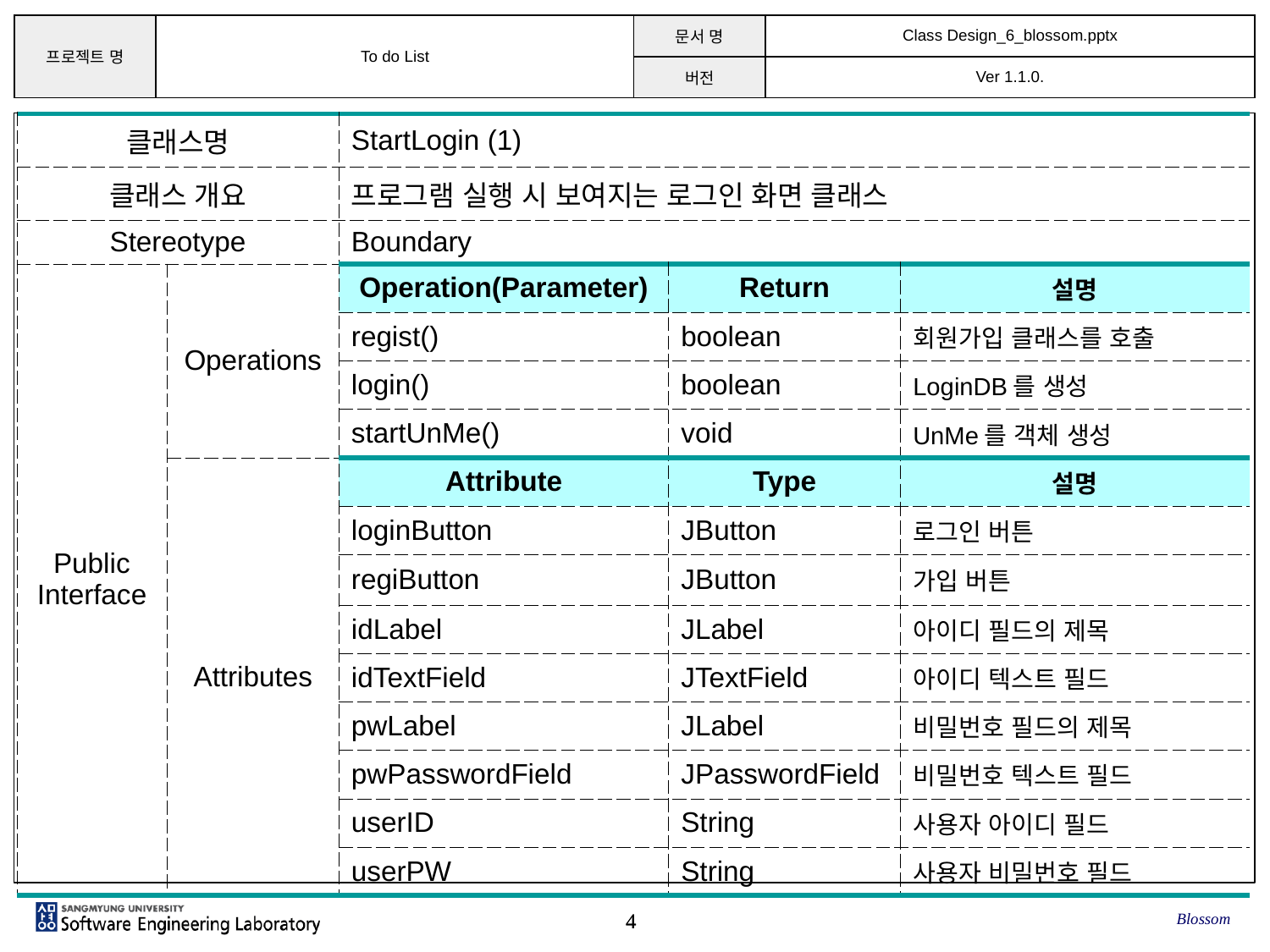

| 클래스명 |  | StartLogin (1) |  |  |
| --- | --- | --- | --- | --- |
| 클래스 개요 |  | 프로그램 실행 시 보여지는 로그인 화면 클래스 |  |  |
| Stereotype |  | Boundary |  |  |
| Public Interface | Operations | Operation(Parameter) | Return | 설명 |
|  |  | regist() | boolean | 회원가입 클래스를 호출 |
|  |  | login() | boolean | LoginDB를 생성 |
|  |  | startUnMe() | void | UnMe를 객체 생성 |
|  | Attributes | Attribute | Type | 설명 |
|  |  | loginButton | JButton | 로그인 버튼 |
|  |  | regiButton | JButton | 가입 버튼 |
|  |  | idLabel | JLabel | 아이디 필드의 제목 |
|  |  | idTextField | JTextField | 아이디 텍스트 필드 |
|  |  | pwLabel | JLabel | 비밀번호 필드의 제목 |
|  |  | pwPasswordField | JPasswordField | 비밀번호 텍스트 필드 |
|  |  | userID | String | 사용자 아이디 필드 |
|  |  | userPW | String | 사용자 비밀번호 필드 |
Blossom